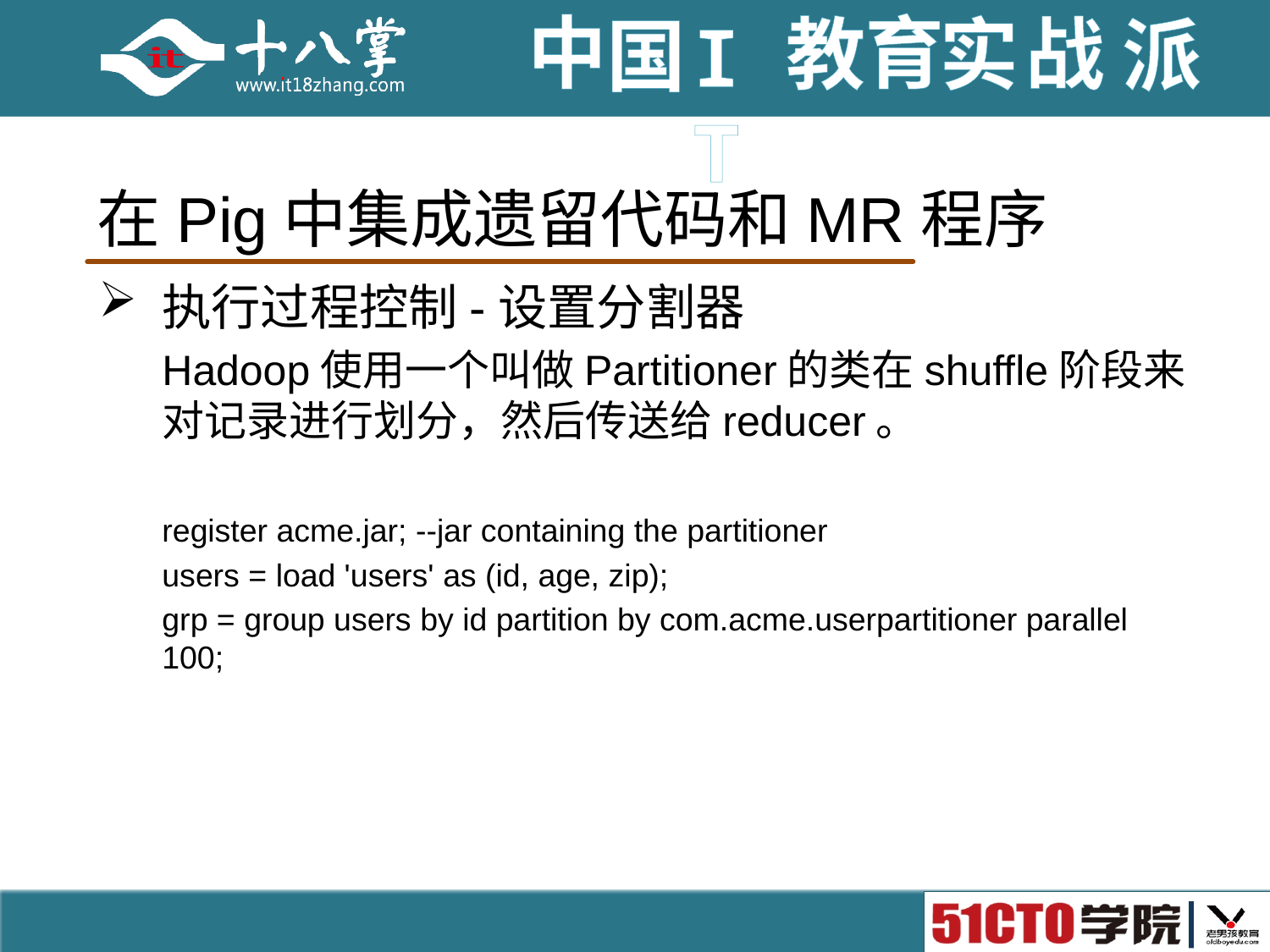

# 在Pig中集成遗留代码和MR程序
执行过程控制-设置分割器
Hadoop使用一个叫做Partitioner的类在shuffle阶段来对记录进行划分，然后传送给reducer。

register acme.jar; --jar containing the partitioner
users = load 'users' as (id, age, zip);
grp = group users by id partition by com.acme.userpartitioner parallel 100;